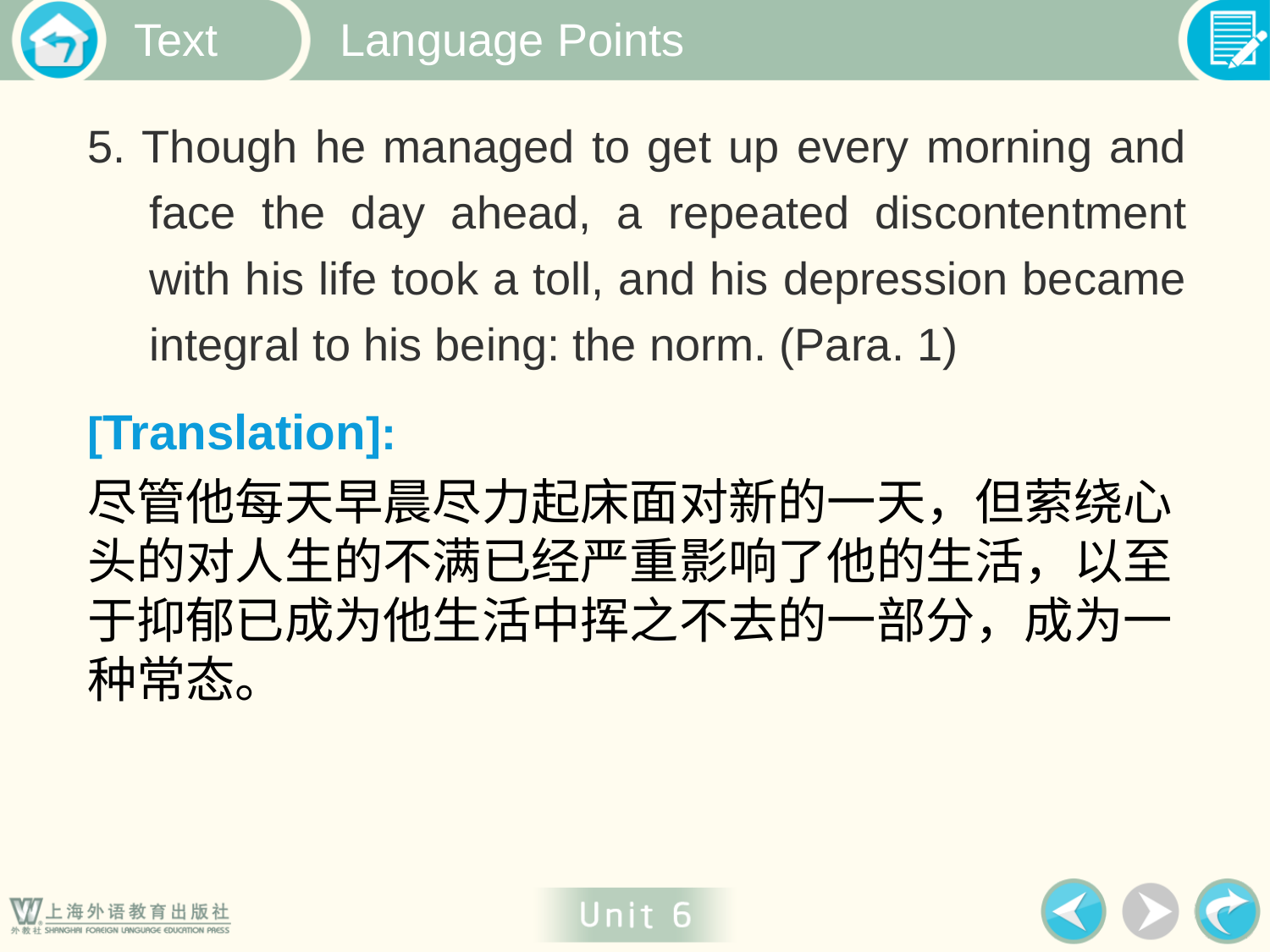

Language Points
5. Though he managed to get up every morning and face the day ahead, a repeated discontentment with his life took a toll, and his depression became integral to his being: the norm. (Para. 1)

[Translation]:
尽管他每天早晨尽力起床面对新的一天，但萦绕心头的对人生的不满已经严重影响了他的生活，以至于抑郁已成为他生活中挥之不去的一部分，成为一种常态。